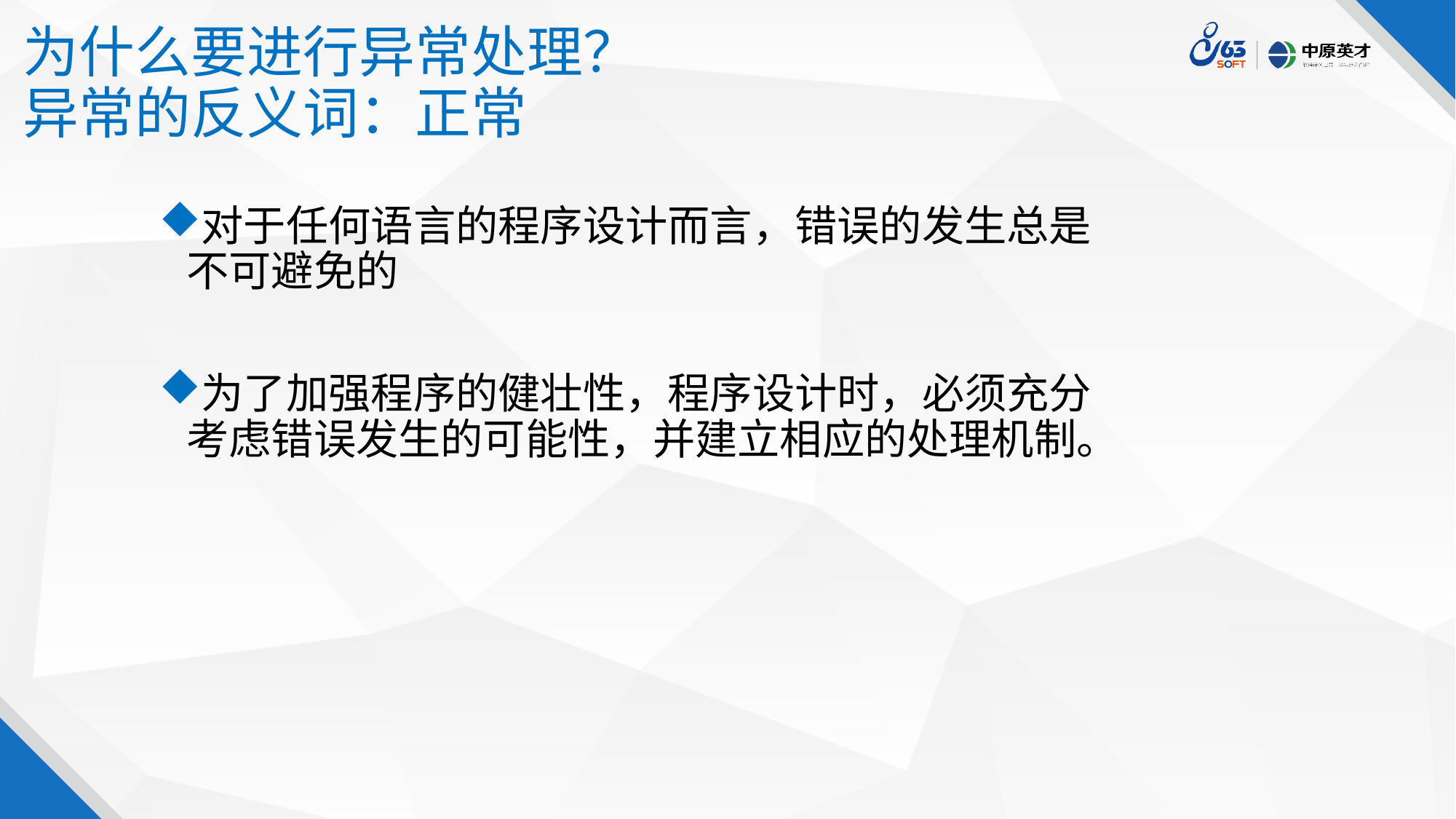

# 为什么要进行异常处理？ 异常的反义词：正常
对于任何语言的程序设计而言，错误的发生总是不可避免的

为了加强程序的健壮性，程序设计时，必须充分考虑错误发生的可能性，并建立相应的处理机制。